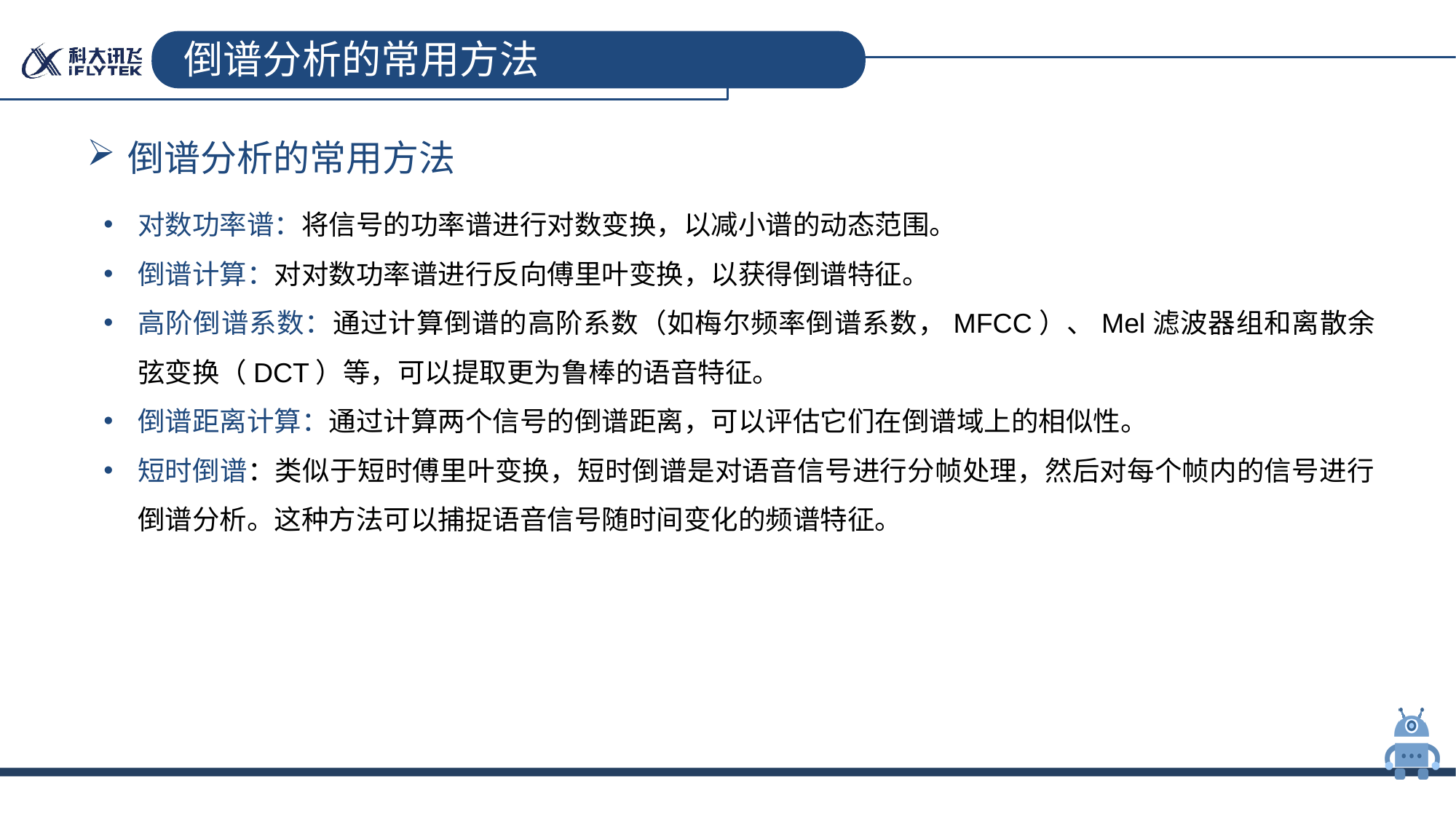

# 倒谱分析的常用方法
倒谱分析的常用方法
对数功率谱：将信号的功率谱进行对数变换，以减小谱的动态范围。
倒谱计算：对对数功率谱进行反向傅里叶变换，以获得倒谱特征。
高阶倒谱系数：通过计算倒谱的高阶系数（如梅尔频率倒谱系数，MFCC）、Mel滤波器组和离散余弦变换（DCT）等，可以提取更为鲁棒的语音特征。
倒谱距离计算：通过计算两个信号的倒谱距离，可以评估它们在倒谱域上的相似性。
短时倒谱：类似于短时傅里叶变换，短时倒谱是对语音信号进行分帧处理，然后对每个帧内的信号进行倒谱分析。这种方法可以捕捉语音信号随时间变化的频谱特征。